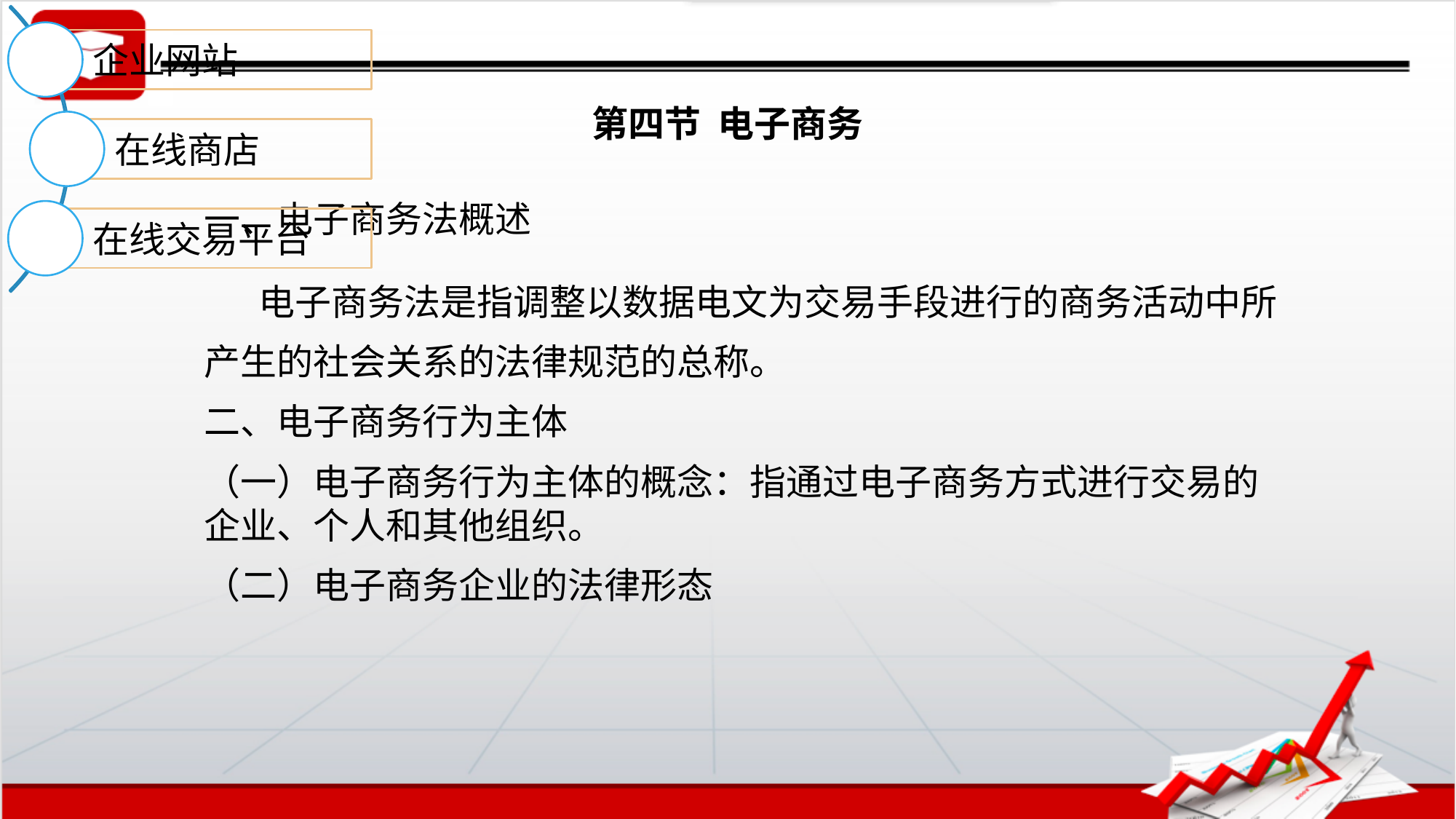

# 第四节  电子商务
一、电子商务法概述
电子商务法是指调整以数据电文为交易手段进行的商务活动中所产生的社会关系的法律规范的总称。
二、电子商务行为主体
（一）电子商务行为主体的概念：指通过电子商务方式进行交易的企业、个人和其他组织。
（二）电子商务企业的法律形态
企业网站
在线商店
在线交易平台